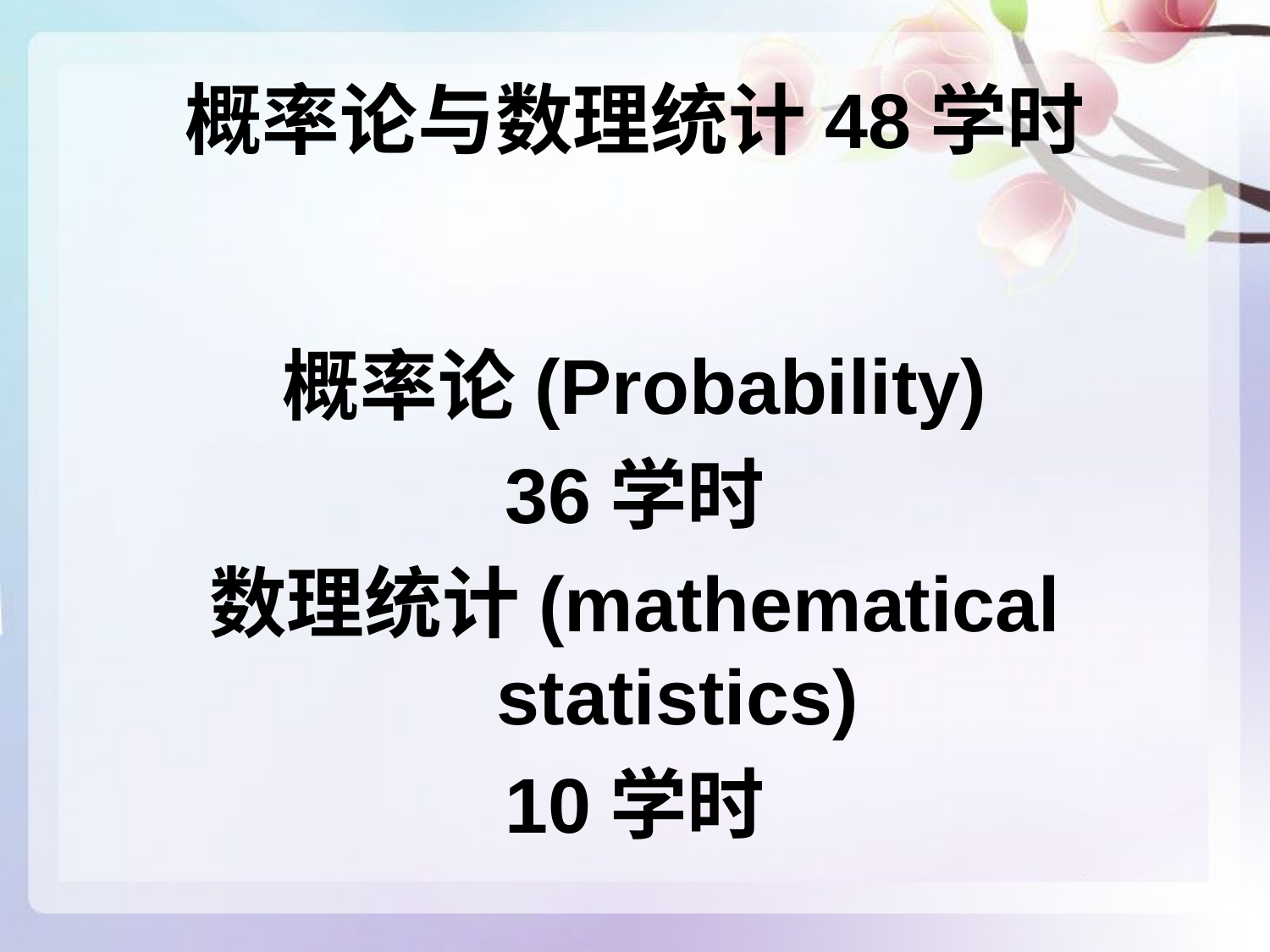

# 概率论与数理统计48学时

概率论(Probability)
36学时
数理统计(mathematical statistics)
10学时